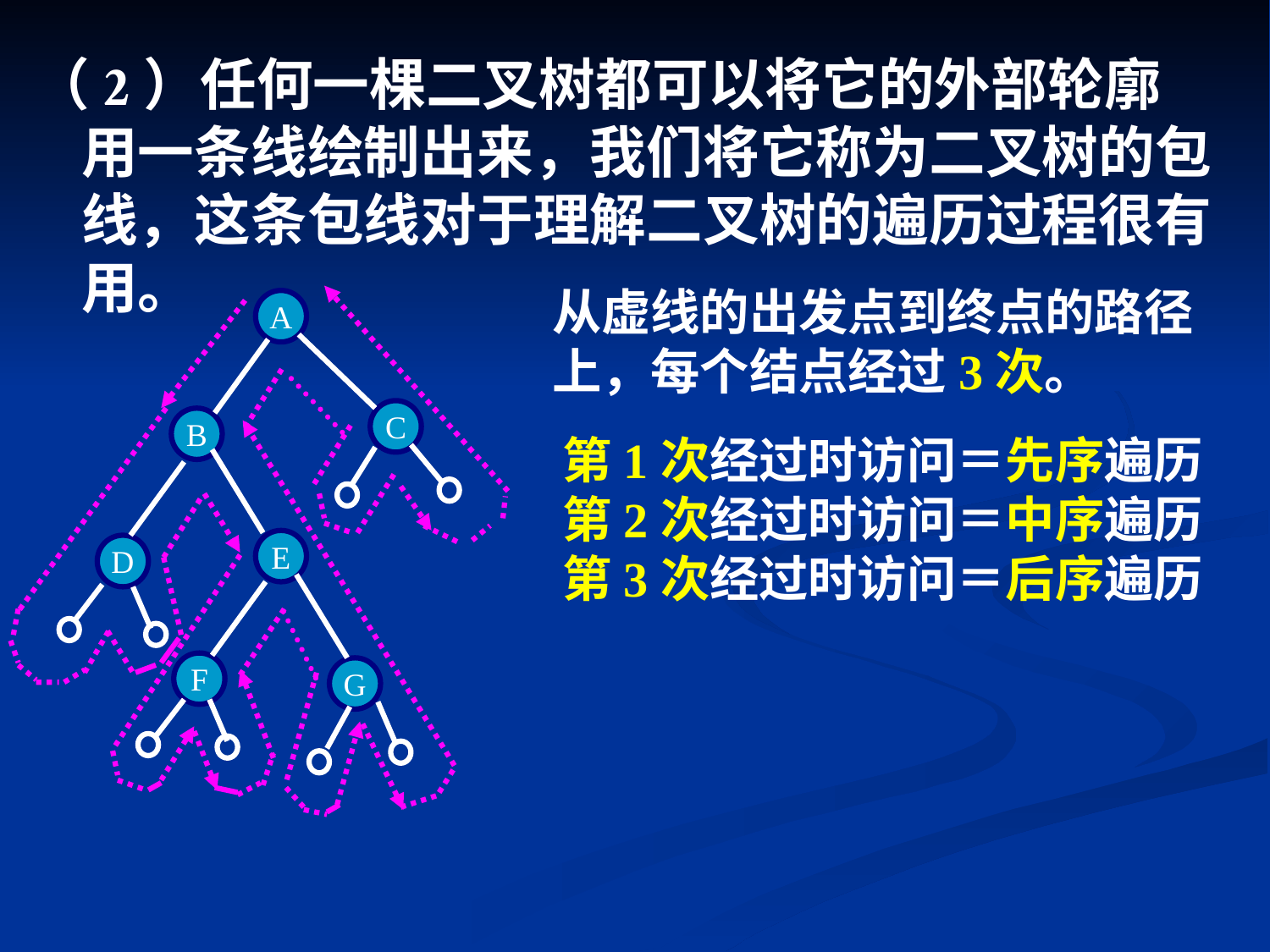

（2）任何一棵二叉树都可以将它的外部轮廓用一条线绘制出来，我们将它称为二叉树的包线，这条包线对于理解二叉树的遍历过程很有用。
从虚线的出发点到终点的路径
上，每个结点经过3次。

A

C

B

E
D

F
G

第1次经过时访问＝先序遍历
第2次经过时访问＝中序遍历
第3次经过时访问＝后序遍历